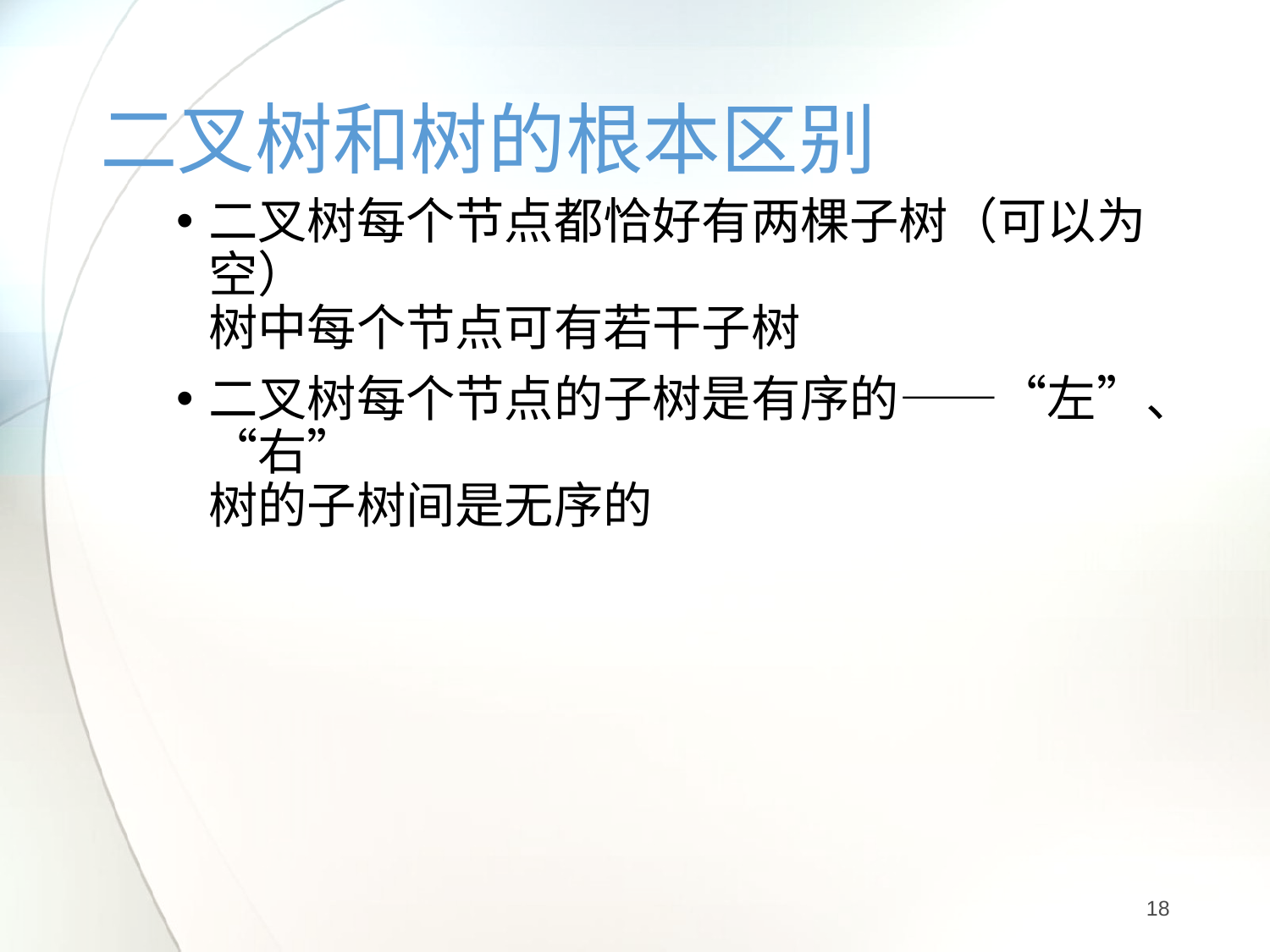

# 二叉树和树的根本区别
二叉树每个节点都恰好有两棵子树（可以为空）
树中每个节点可有若干子树
二叉树每个节点的子树是有序的——“左”、“右”
树的子树间是无序的
18